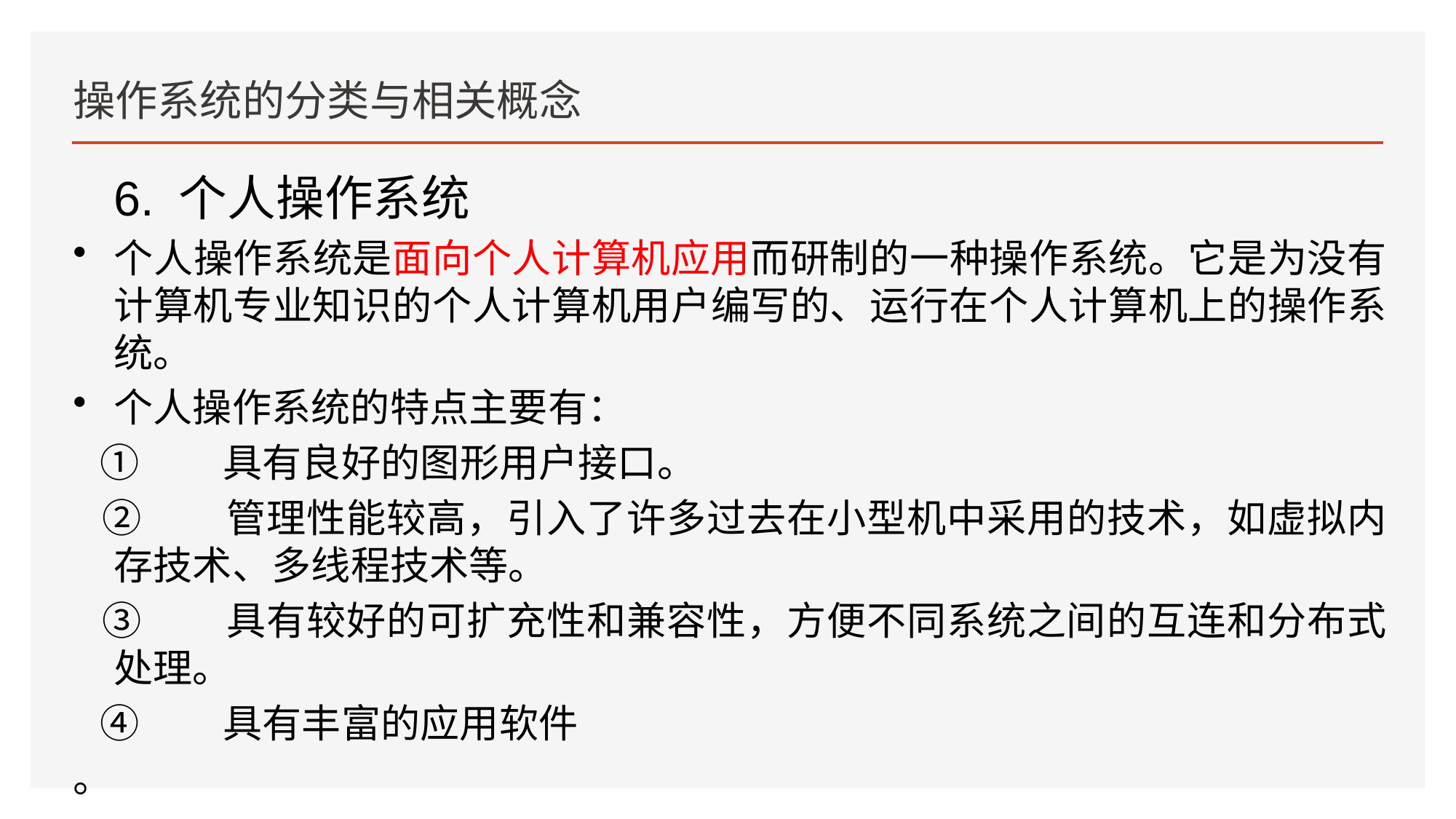

# 操作系统的分类与相关概念
   6. 个人操作系统
个人操作系统是面向个人计算机应用而研制的一种操作系统。它是为没有计算机专业知识的个人计算机用户编写的、运行在个人计算机上的操作系统。
个人操作系统的特点主要有：
   ①	具有良好的图形用户接口。
   ②	管理性能较高，引入了许多过去在小型机中采用的技术，如虚拟内存技术、多线程技术等。
   ③	具有较好的可扩充性和兼容性，方便不同系统之间的互连和分布式处理。
   ④	具有丰富的应用软件
。